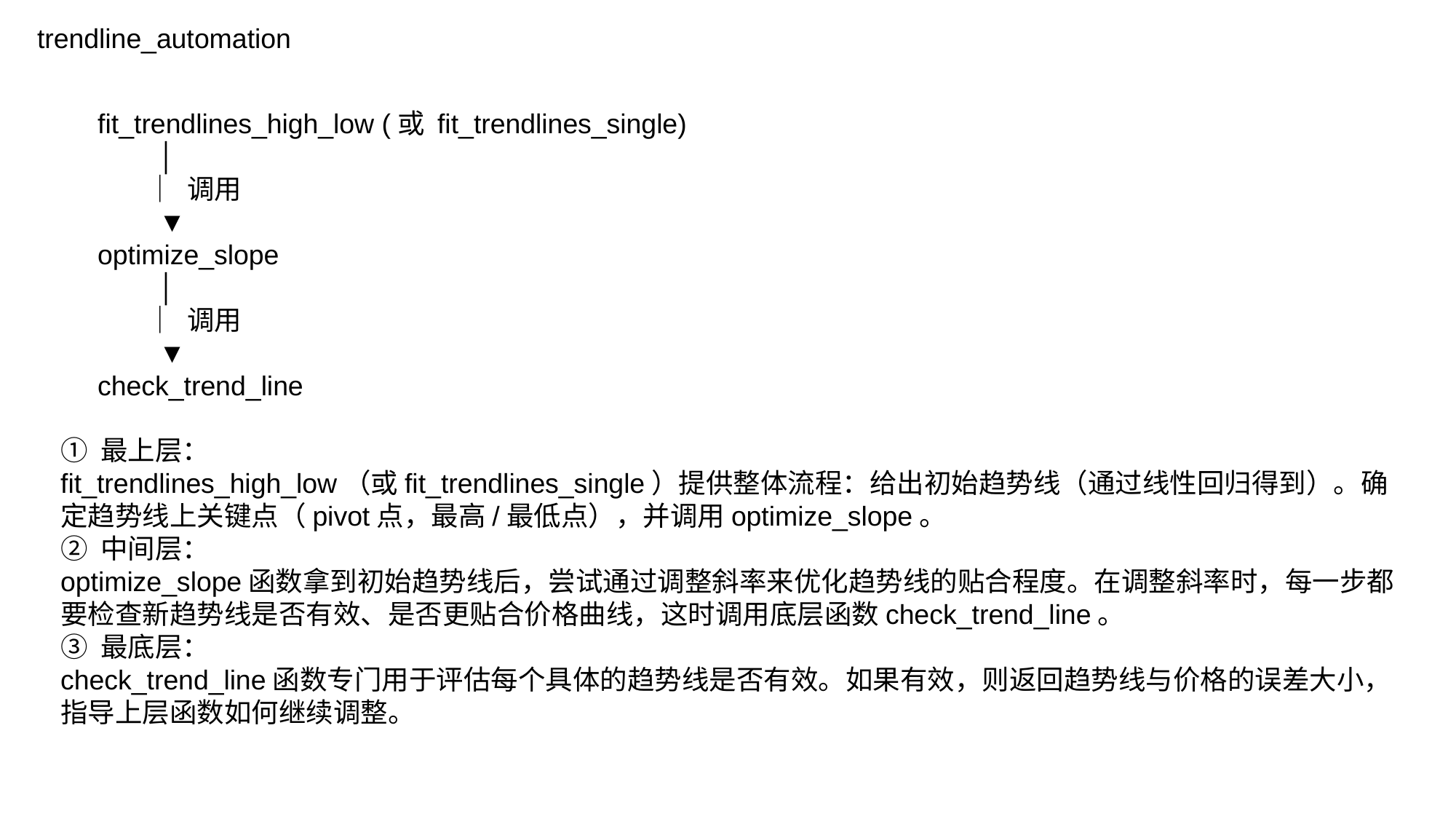

trendline_automation
fit_trendlines_high_low (或 fit_trendlines_single)
        │
        │ 调用
        ▼
optimize_slope
        │
        │ 调用
        ▼
check_trend_line
① 最上层：
fit_trendlines_high_low（或fit_trendlines_single）提供整体流程：给出初始趋势线（通过线性回归得到）。确定趋势线上关键点（pivot点，最高/最低点），并调用optimize_slope。
② 中间层：
optimize_slope函数拿到初始趋势线后，尝试通过调整斜率来优化趋势线的贴合程度。在调整斜率时，每一步都要检查新趋势线是否有效、是否更贴合价格曲线，这时调用底层函数check_trend_line。
③ 最底层：
check_trend_line函数专门用于评估每个具体的趋势线是否有效。如果有效，则返回趋势线与价格的误差大小，指导上层函数如何继续调整。